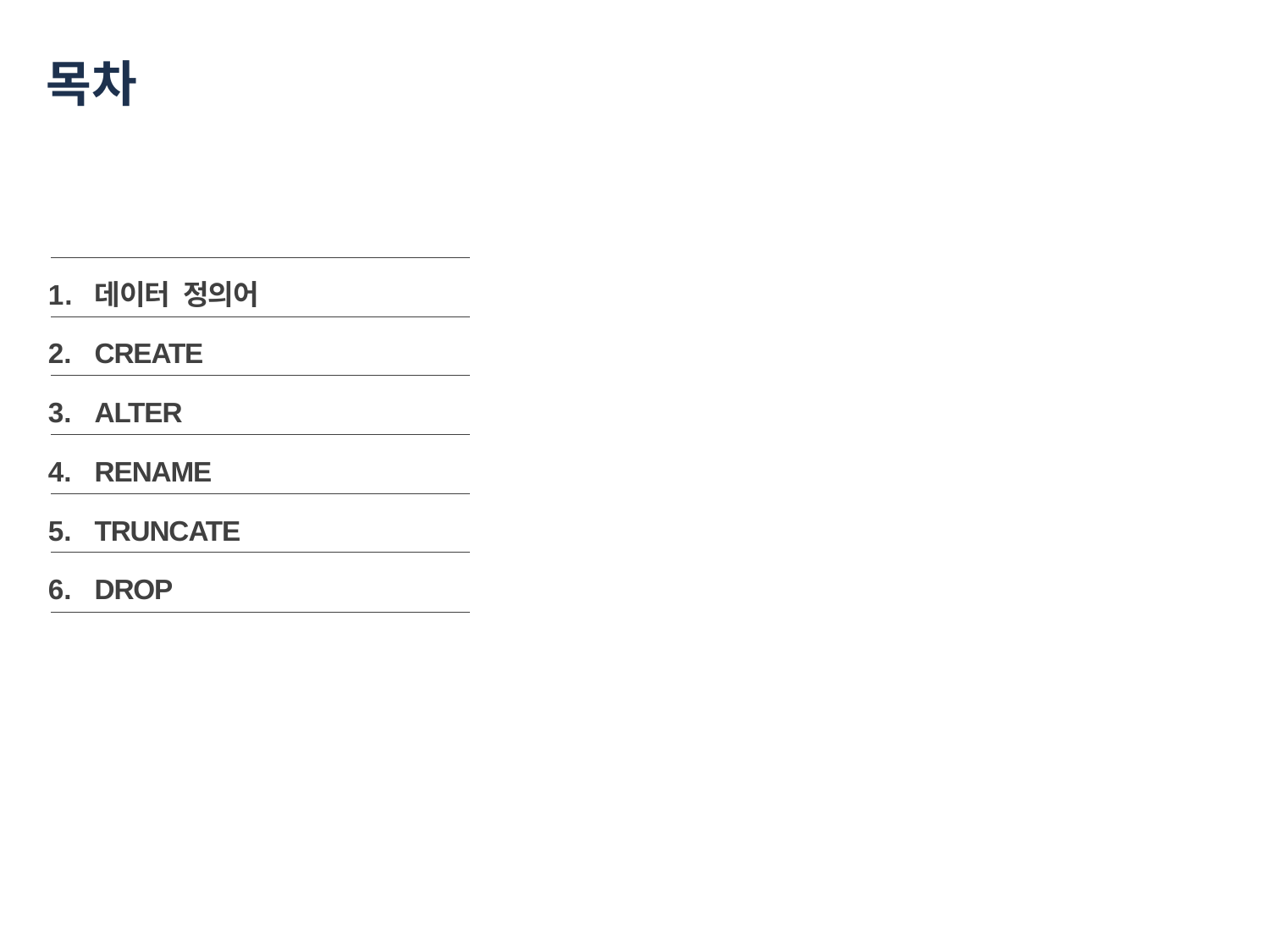

# 목차
데이터  정의어
CREATE
ALTER
RENAME
TRUNCATE
DROP